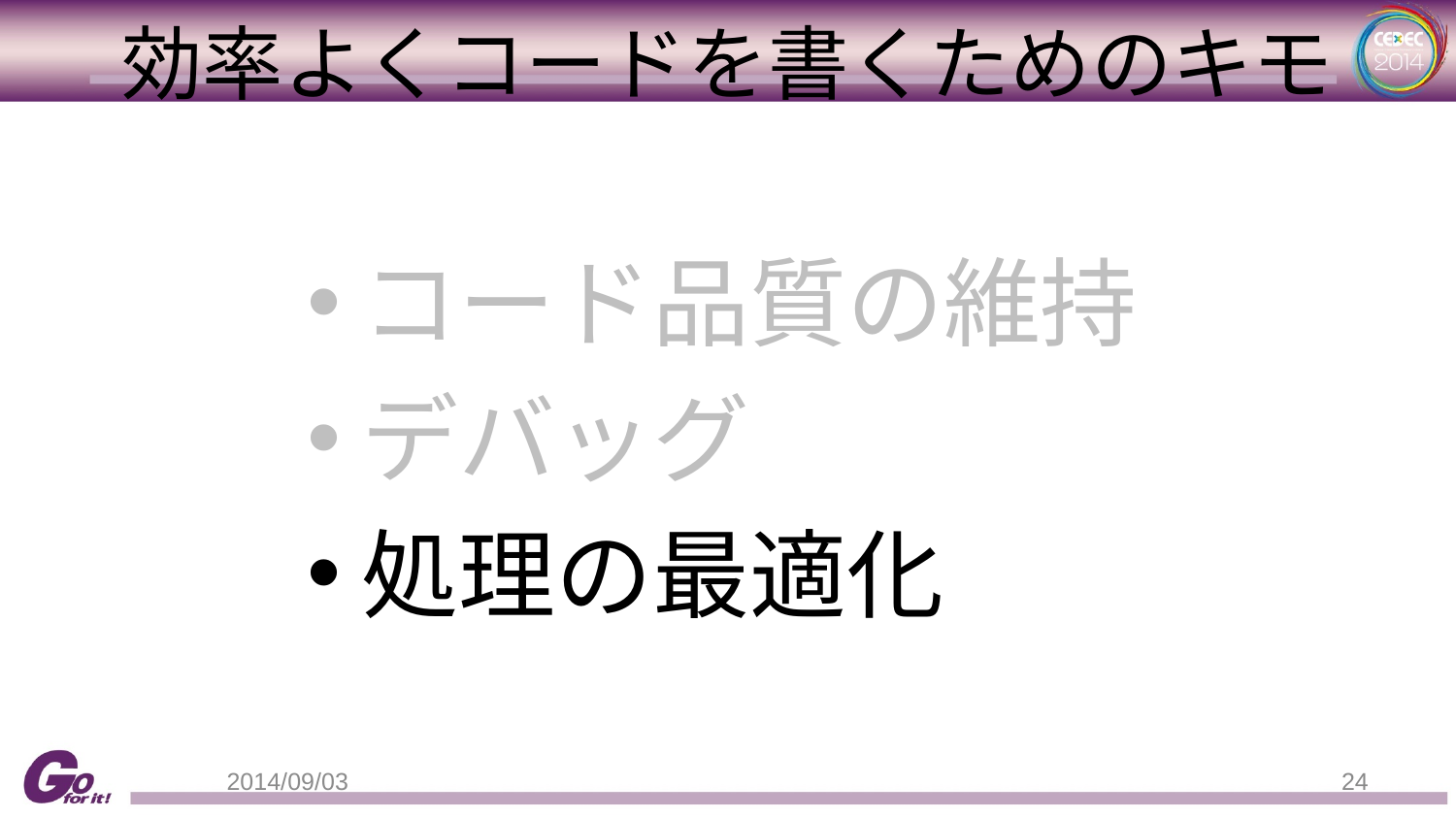

# 効率よくコードを書くためのキモ
コード品質の維持
デバッグ
処理の最適化
2014/09/03
24